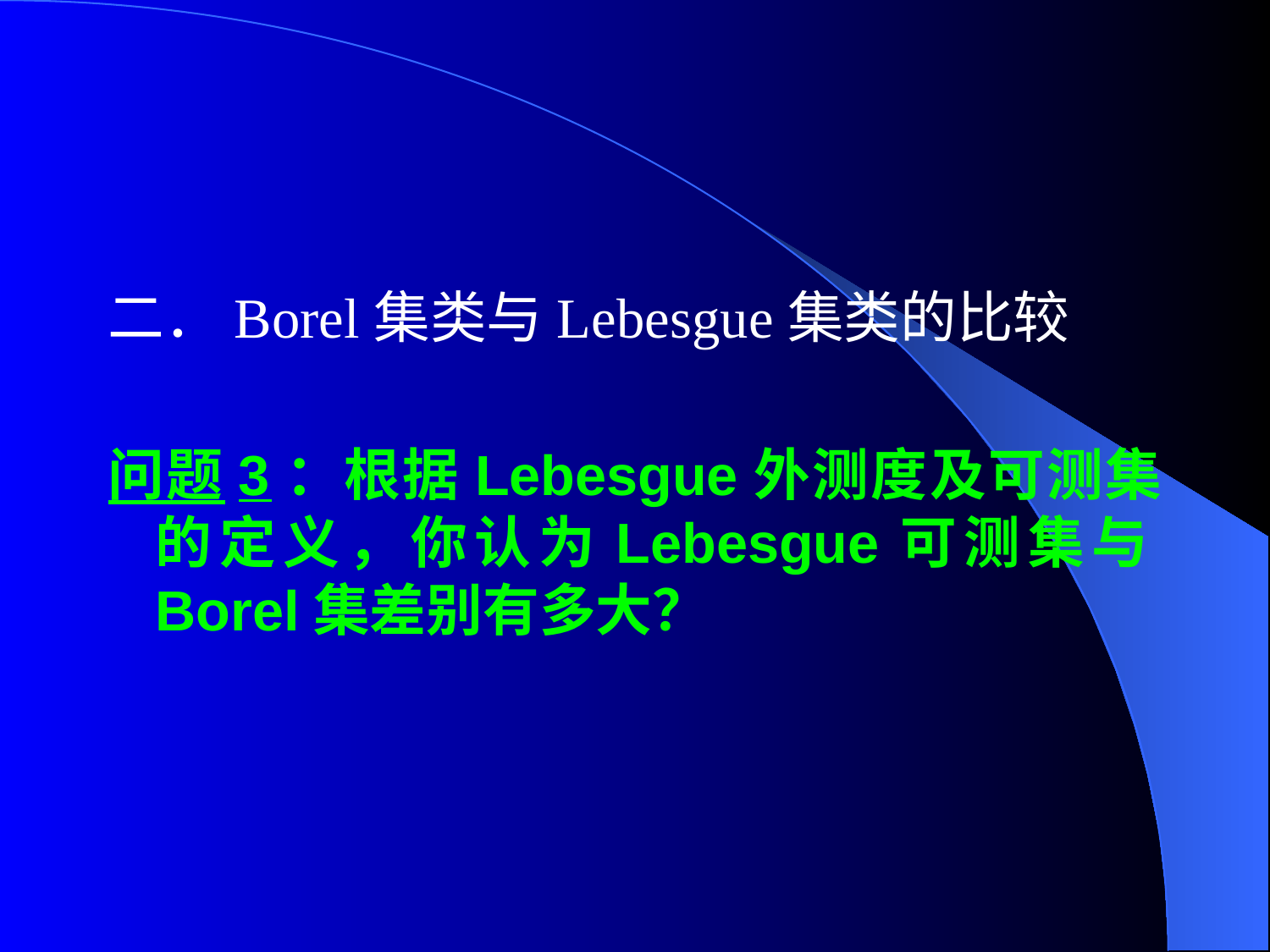

二．Borel集类与Lebesgue集类的比较

问题3：根据Lebesgue外测度及可测集的定义，你认为Lebesgue可测集与Borel集差别有多大？